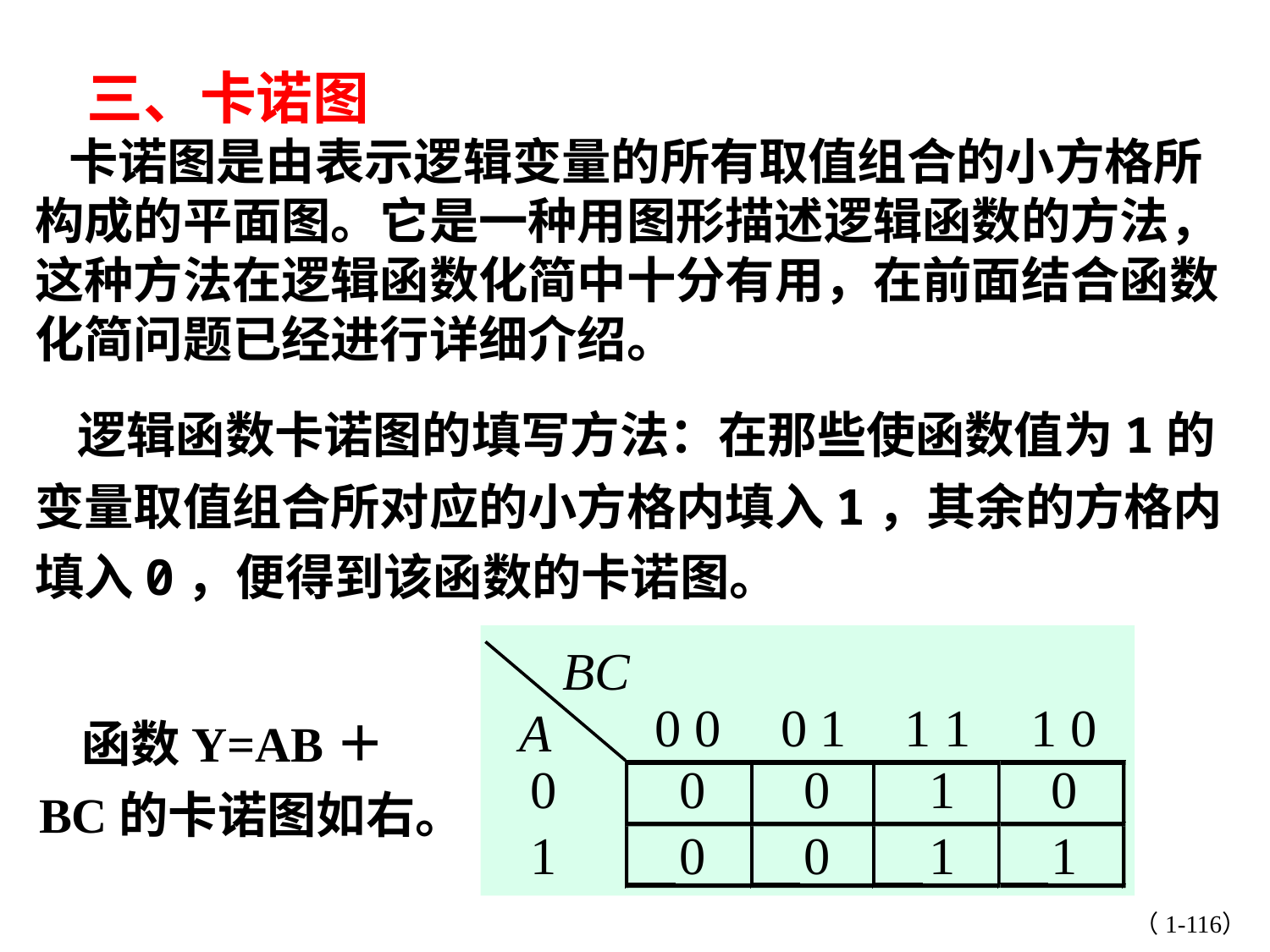

三、卡诺图
  卡诺图是由表示逻辑变量的所有取值组合的小方格所构成的平面图。它是一种用图形描述逻辑函数的方法，这种方法在逻辑函数化简中十分有用，在前面结合函数化简问题已经进行详细介绍。
　逻辑函数卡诺图的填写方法：在那些使函数值为1的变量取值组合所对应的小方格内填入1，其余的方格内填入0，便得到该函数的卡诺图。

  BC

0 0
0 1
1 1
1 0
 A
0
0
0
1
0

1

0

0

1

1

　函数Y=AB＋BC的卡诺图如右。
（1-116）